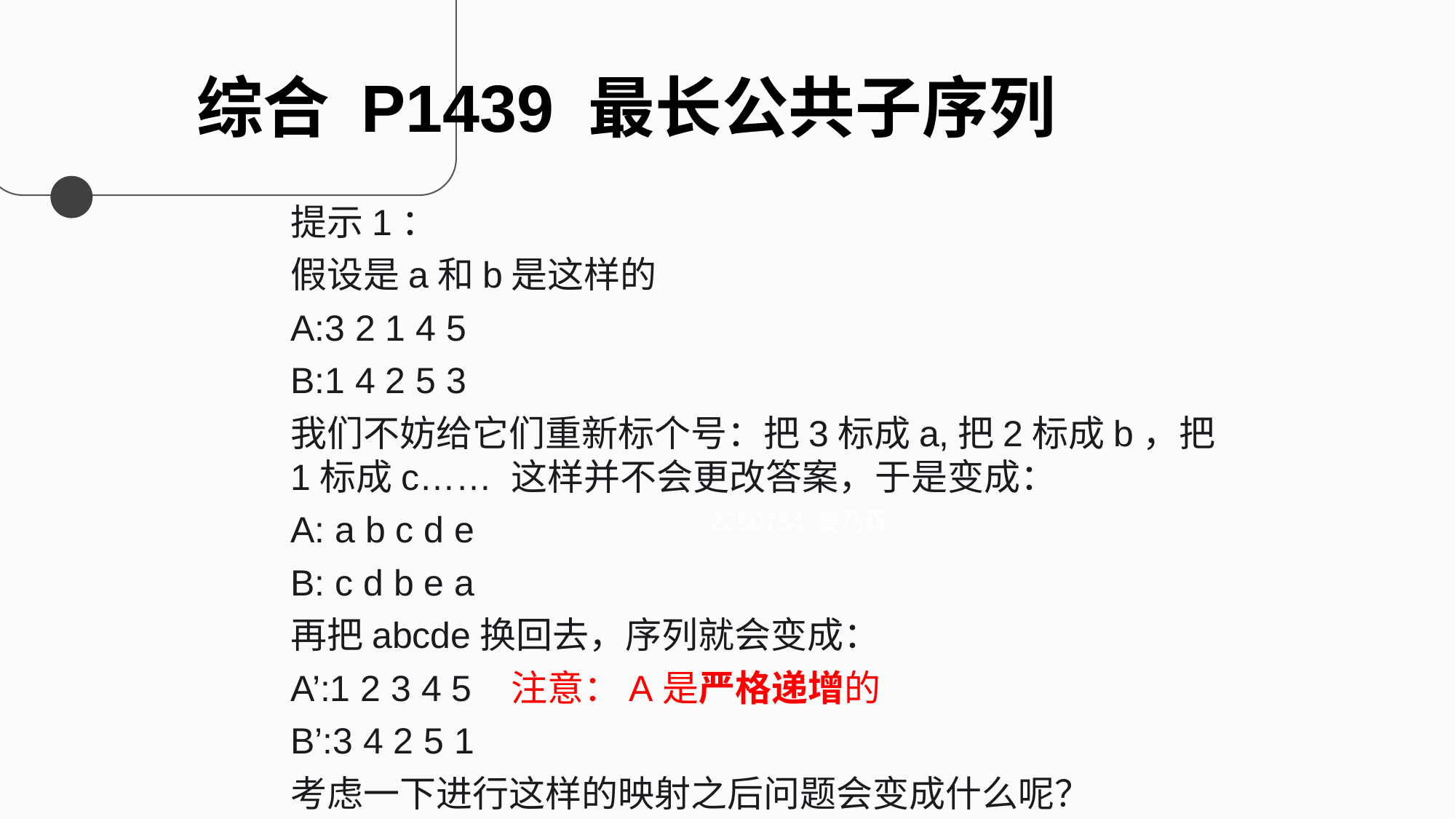

综合 P1439 最长公共子序列

提示1：
假设是a和b是这样的
A:3 2 1 4 5
B:1 4 2 5 3
我们不妨给它们重新标个号：把3标成a,把2标成b，把1标成c…… 这样并不会更改答案，于是变成：
A: a b c d e
B: c d b e a
再把abcde换回去，序列就会变成：
A’:1 2 3 4 5   注意：A是严格递增的
B’:3 4 2 5 1
考虑一下进行这样的映射之后问题会变成什么呢？
2250784 姜乃珲